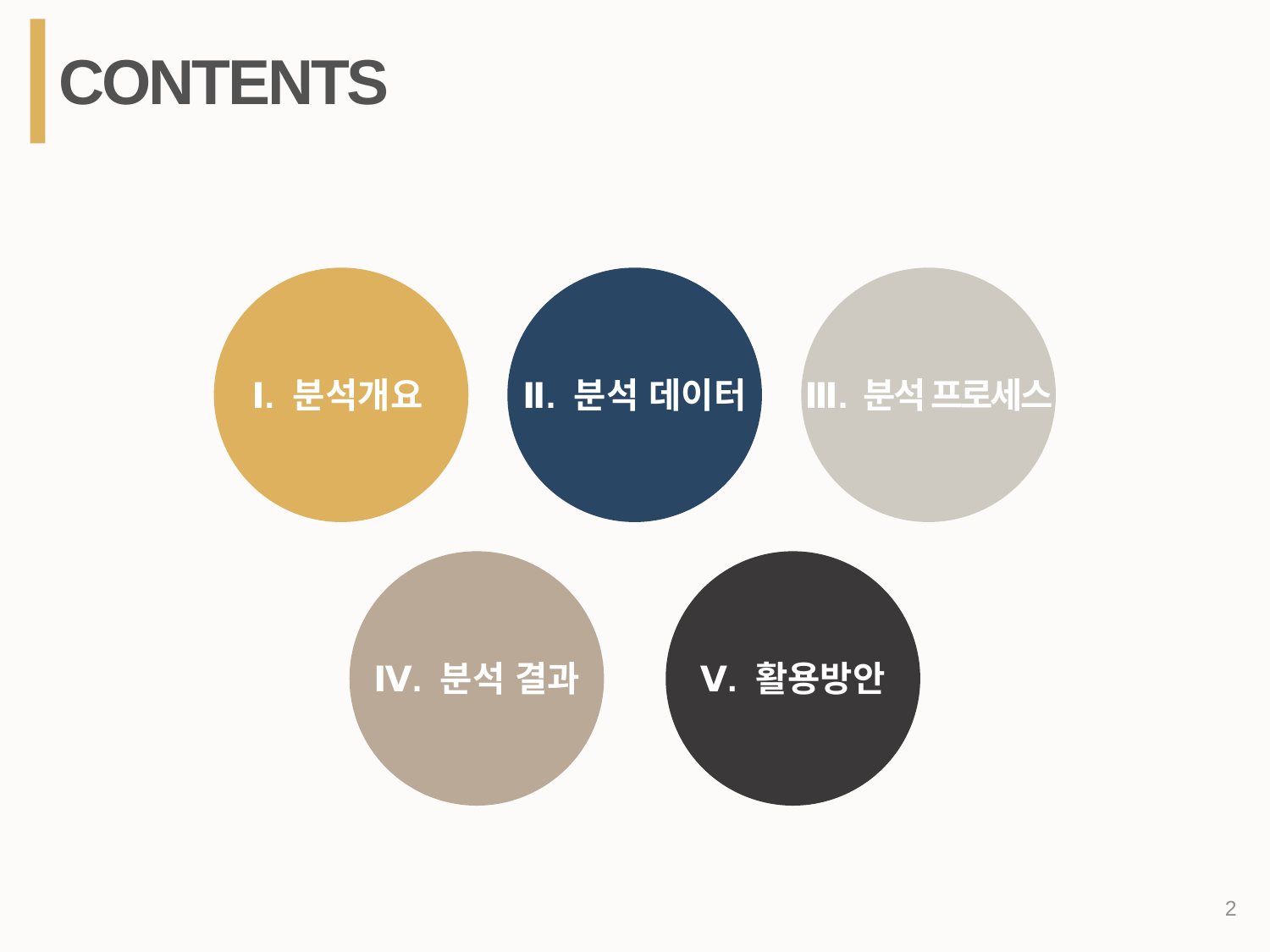

CONTENTS

Ⅰ. 분석개요
Ⅱ. 분석 데이터
Ⅲ. 분석 프로세스

Ⅳ. 분석 결과
Ⅴ. 활용방안
2